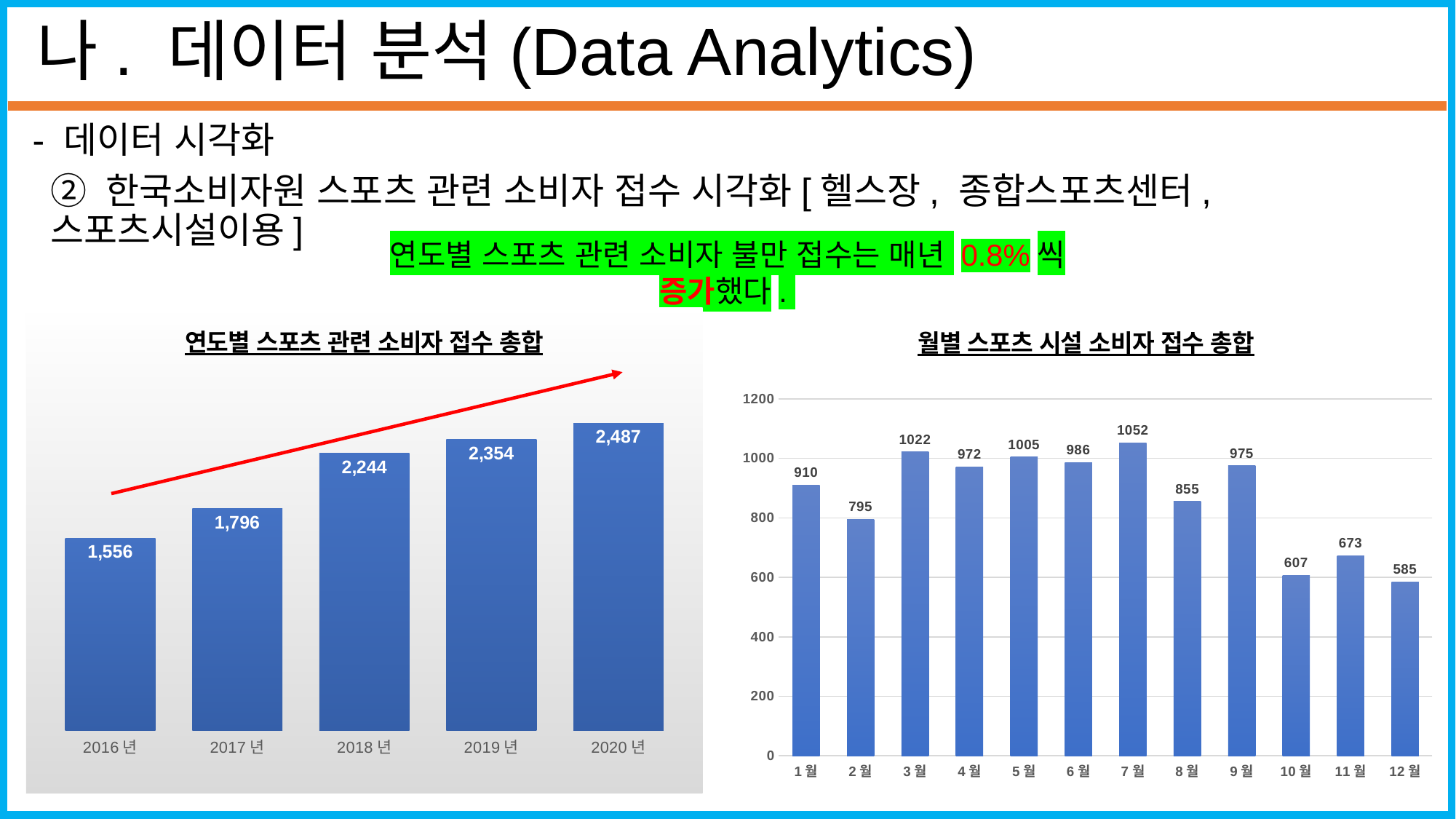

나. 데이터 분석(Data Analytics)
- 데이터 시각화
② 한국소비자원 스포츠 관련 소비자 접수 시각화[헬스장, 종합스포츠센터, 스포츠시설이용]
연도별 스포츠 관련 소비자 불만 접수는 매년 0.8%씩 증가했다.

### Chart: 연도별 스포츠 관련 소비자 접수 총합

| Category |  |
|---|---|
| 2016년 | 1556.0 |
| 2017년 | 1796.0 |
| 2018년 | 2244.0 |
| 2019년 | 2354.0 |
| 2020년 | 2487.0 |

### Chart: 월별 스포츠 시설 소비자 접수 총합

| Category |  |
|---|---|
| 1월 | 910.0 |
| 2월 | 795.0 |
| 3월 | 1022.0 |
| 4월 | 972.0 |
| 5월 | 1005.0 |
| 6월 | 986.0 |
| 7월 | 1052.0 |
| 8월 | 855.0 |
| 9월 | 975.0 |
| 10월 | 607.0 |
| 11월 | 673.0 |
| 12월 | 585.0 |